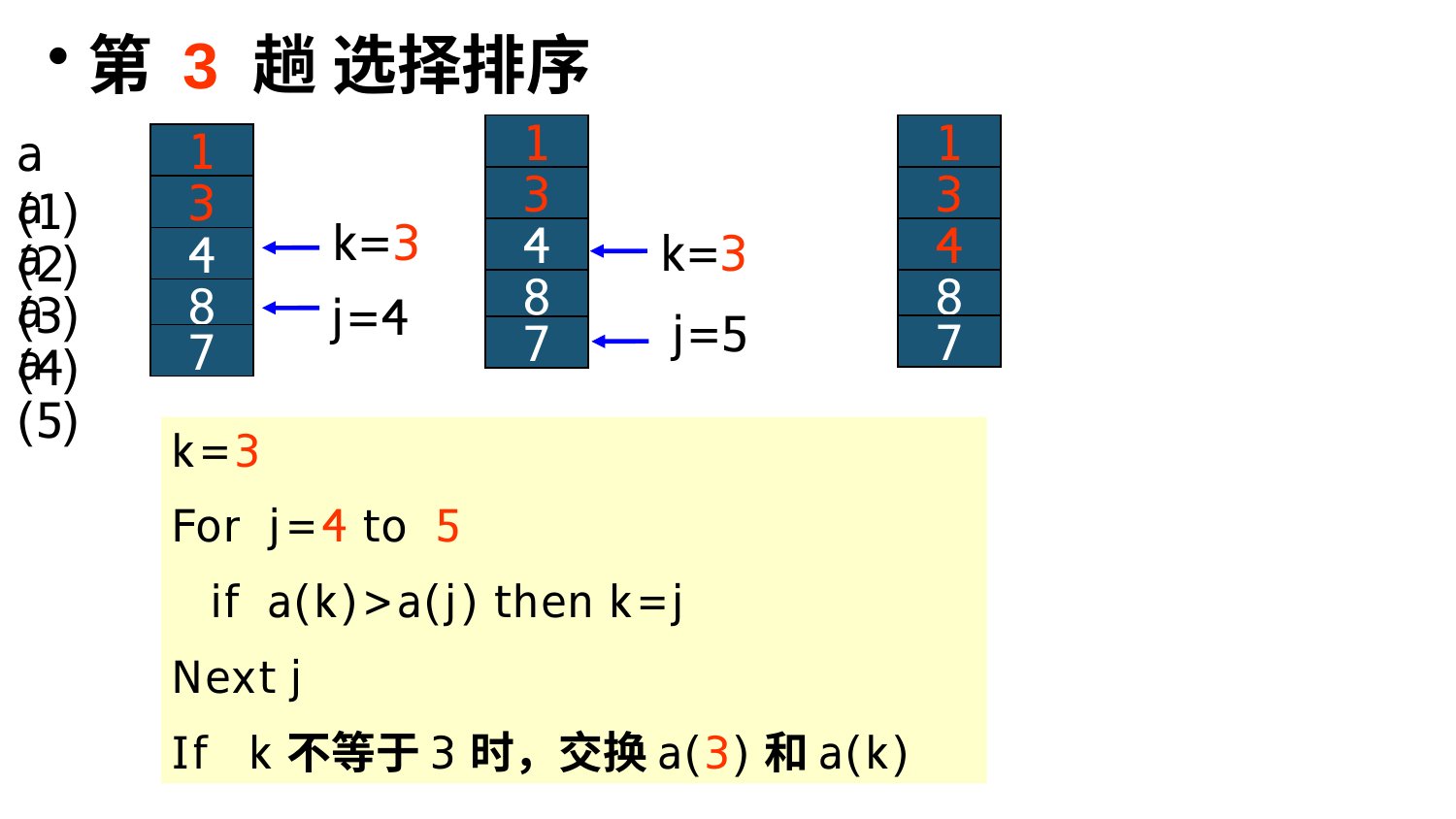

第 3 趟 选择排序
1
3
k=3

4
8
j=5
7

a (1)
1
a (2)
3
a (3)
4
a (4)
8
a (5)
7
1
3
4
8
7
k=3

j=4

k=3
For  j=4 to  5
   if  a(k)>a(j) then k=j
Next j
If   k不等于3时，交换a(3)和a(k)